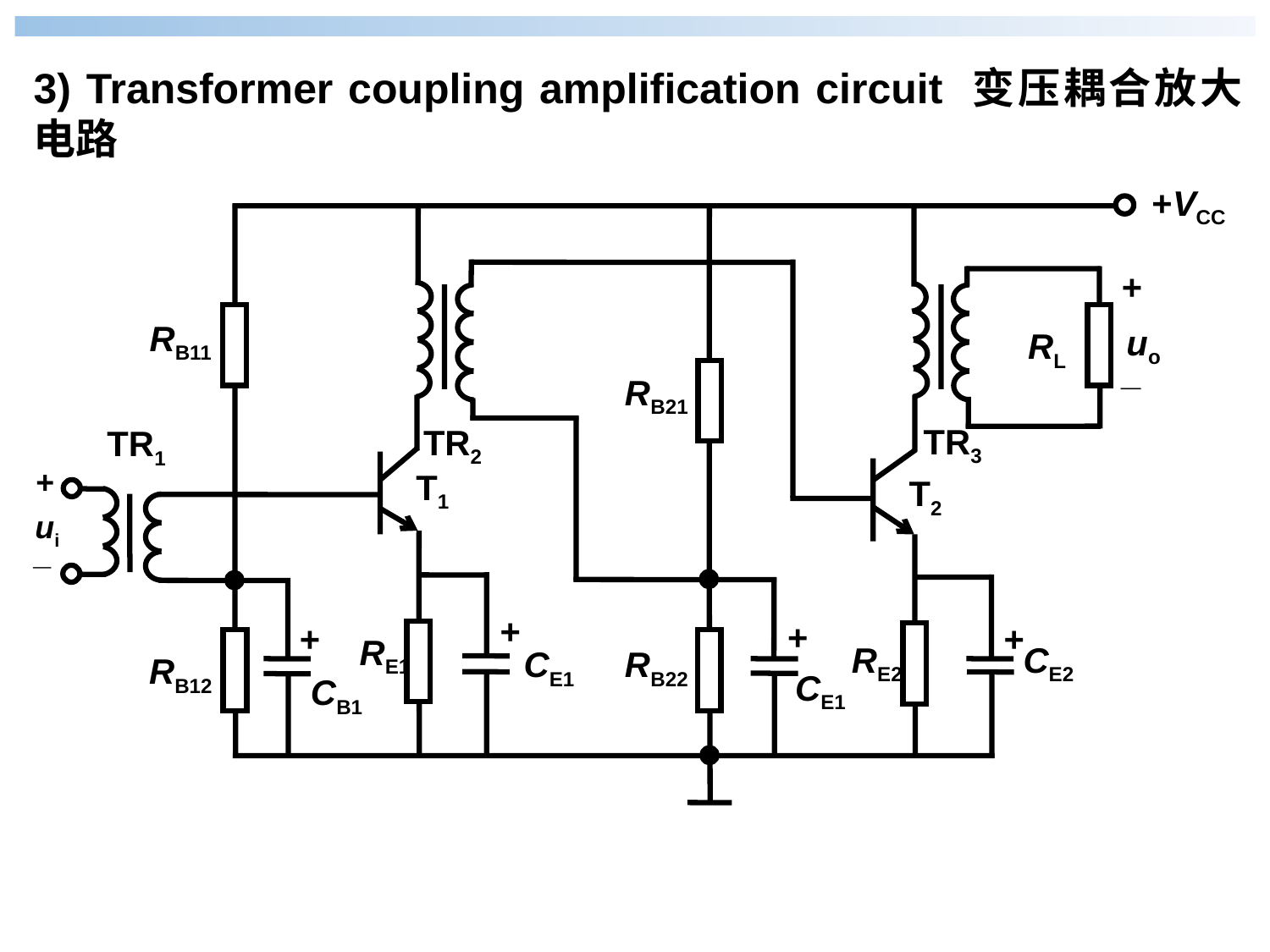

3) Transformer coupling amplification circuit 变压耦合放大电路
+VCC

+

RB11
uo
RL

_

RB21

TR3
TR2
TR1

+
T1
T2

ui

_

+
+
+
+

RE1
RE2
CE2
CE1
RB22
RB12

CE1
CB1